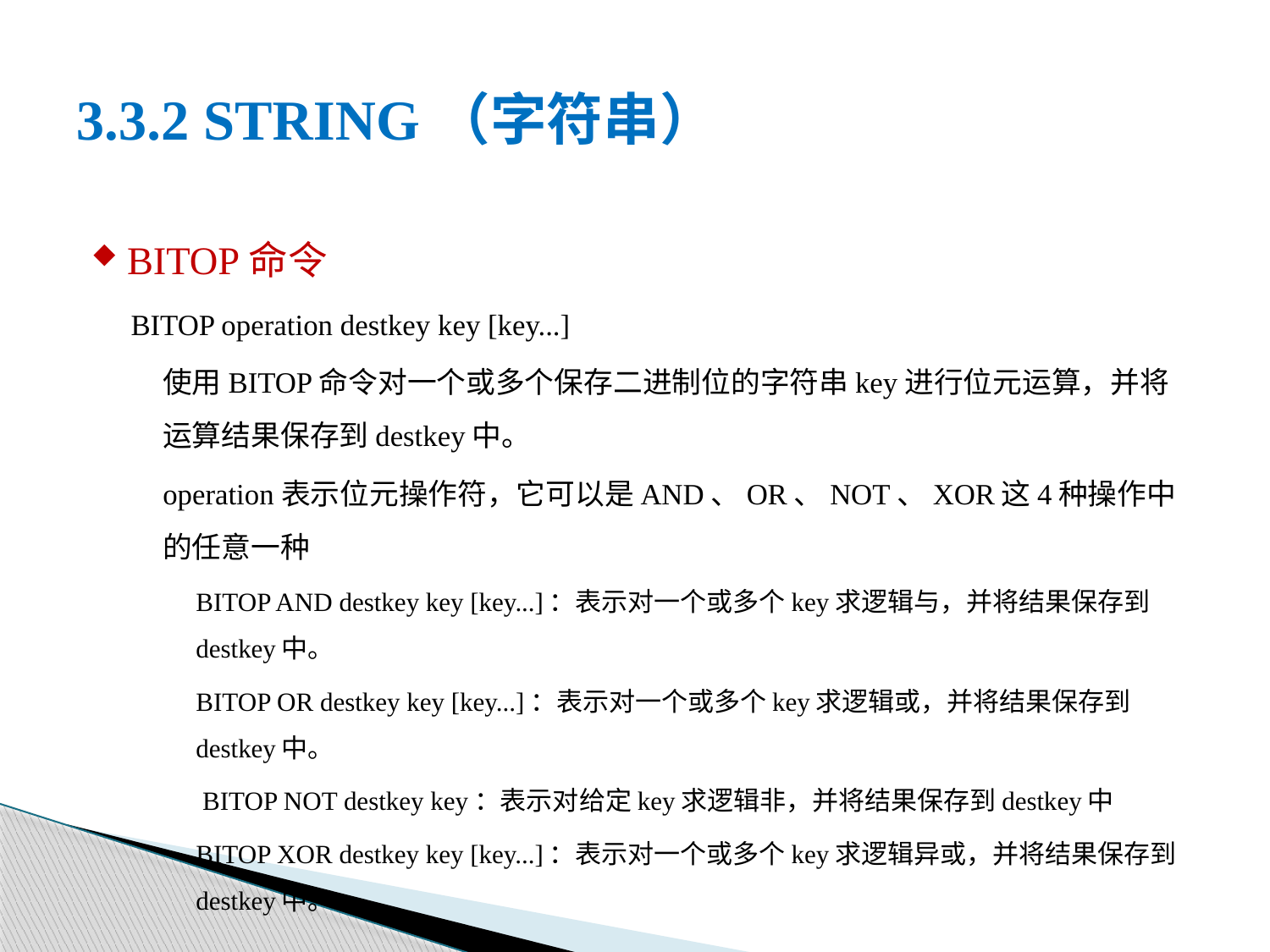

# 3.3.2 STRING（字符串）
BITOP命令
BITOP operation destkey key [key...]
使用BITOP命令对一个或多个保存二进制位的字符串key进行位元运算，并将运算结果保存到destkey中。
operation表示位元操作符，它可以是AND、OR、NOT、XOR这4种操作中的任意一种
BITOP AND destkey key [key...]：表示对一个或多个key求逻辑与，并将结果保存到destkey中。
BITOP OR destkey key [key...]：表示对一个或多个key求逻辑或，并将结果保存到destkey中。
 BITOP NOT destkey key：表示对给定key求逻辑非，并将结果保存到destkey中
BITOP XOR destkey key [key...]：表示对一个或多个key求逻辑异或，并将结果保存到destkey中。